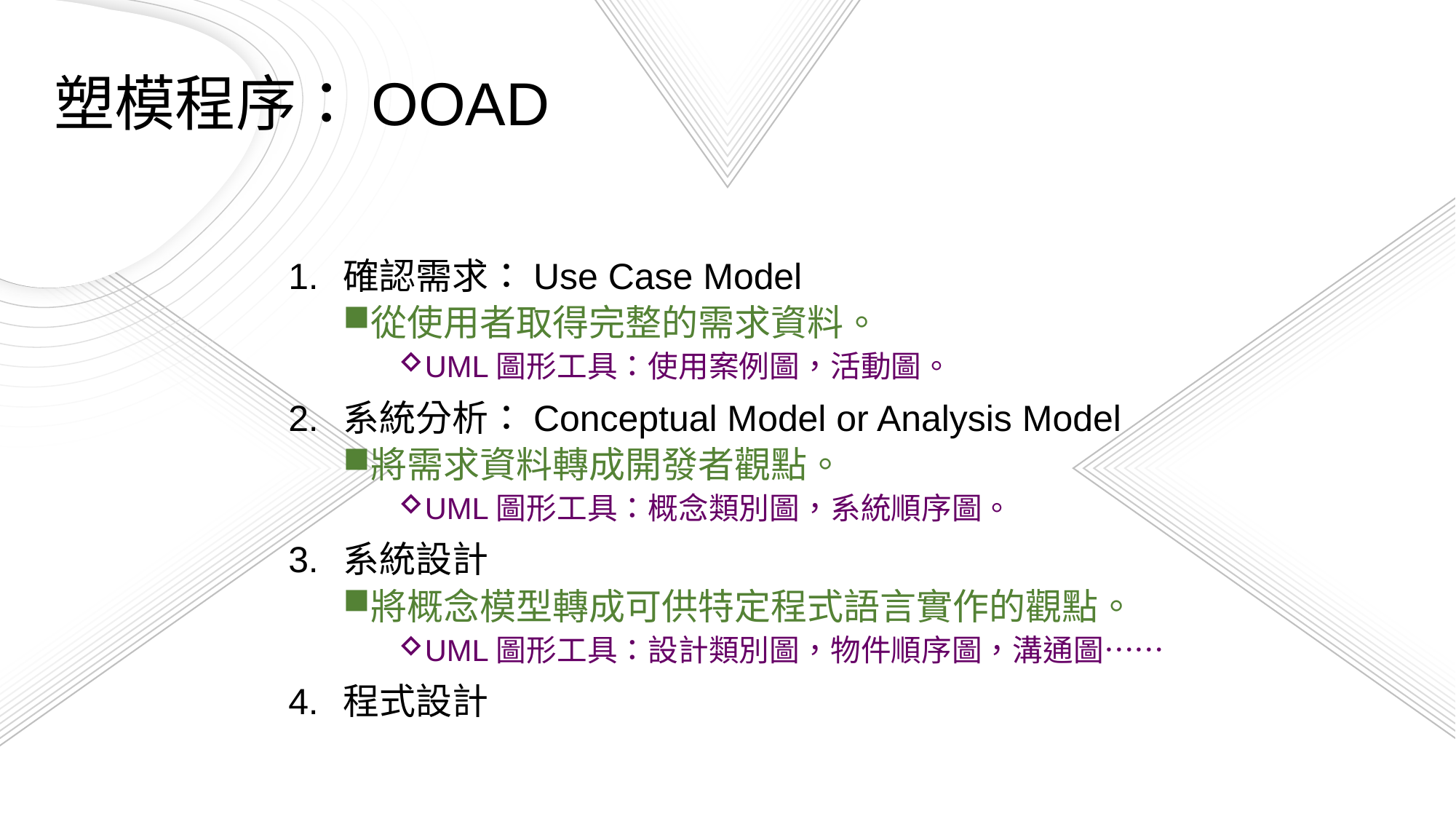

塑模程序：OOAD

確認需求：Use Case Model
從使用者取得完整的需求資料。
UML圖形工具：使用案例圖，活動圖。
系統分析：Conceptual Model or Analysis Model
將需求資料轉成開發者觀點。
UML圖形工具：概念類別圖，系統順序圖。
系統設計
將概念模型轉成可供特定程式語言實作的觀點。
UML圖形工具：設計類別圖，物件順序圖，溝通圖……
程式設計